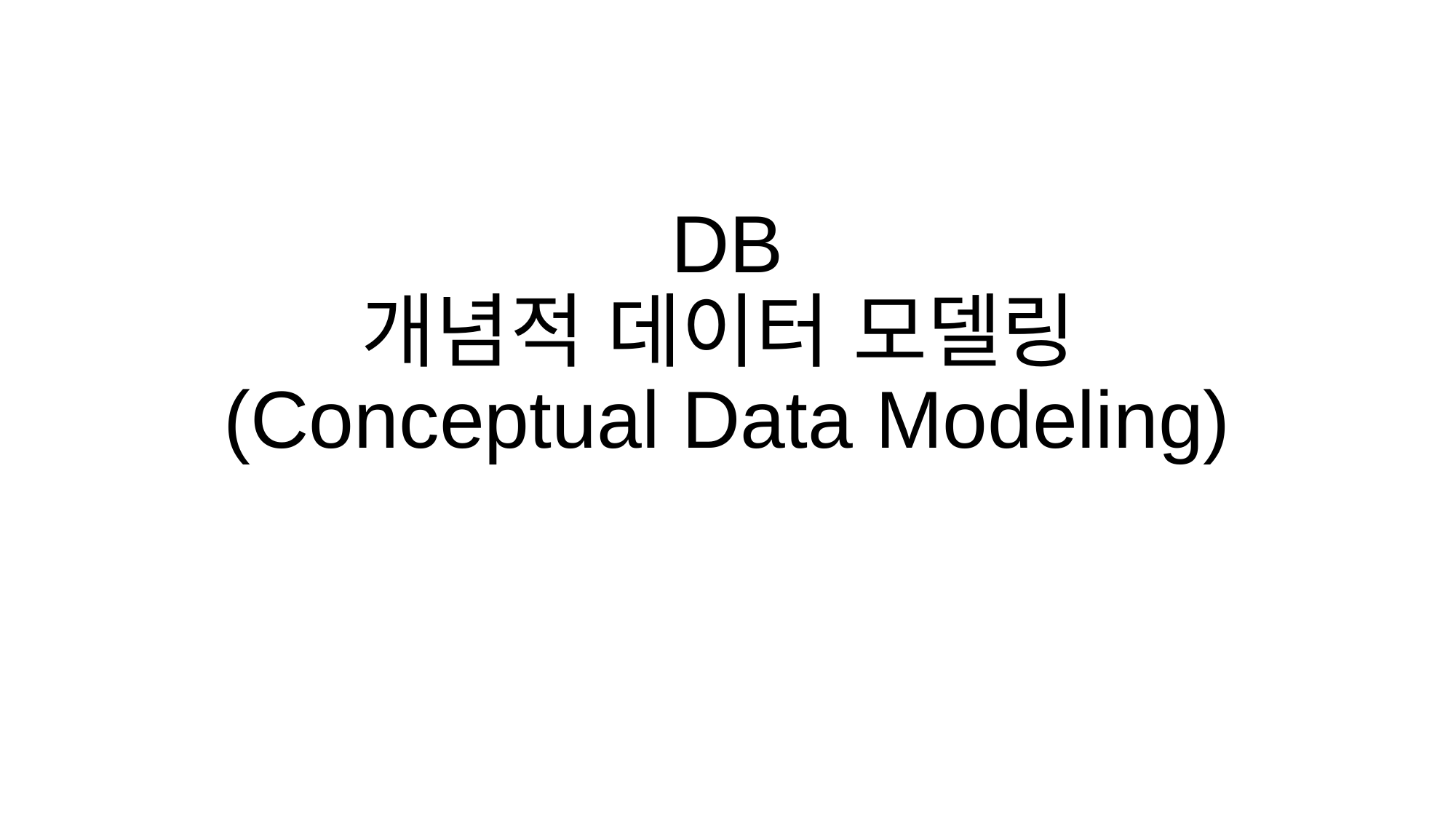

# DB 개념적 데이터 모델링(Conceptual Data Modeling)